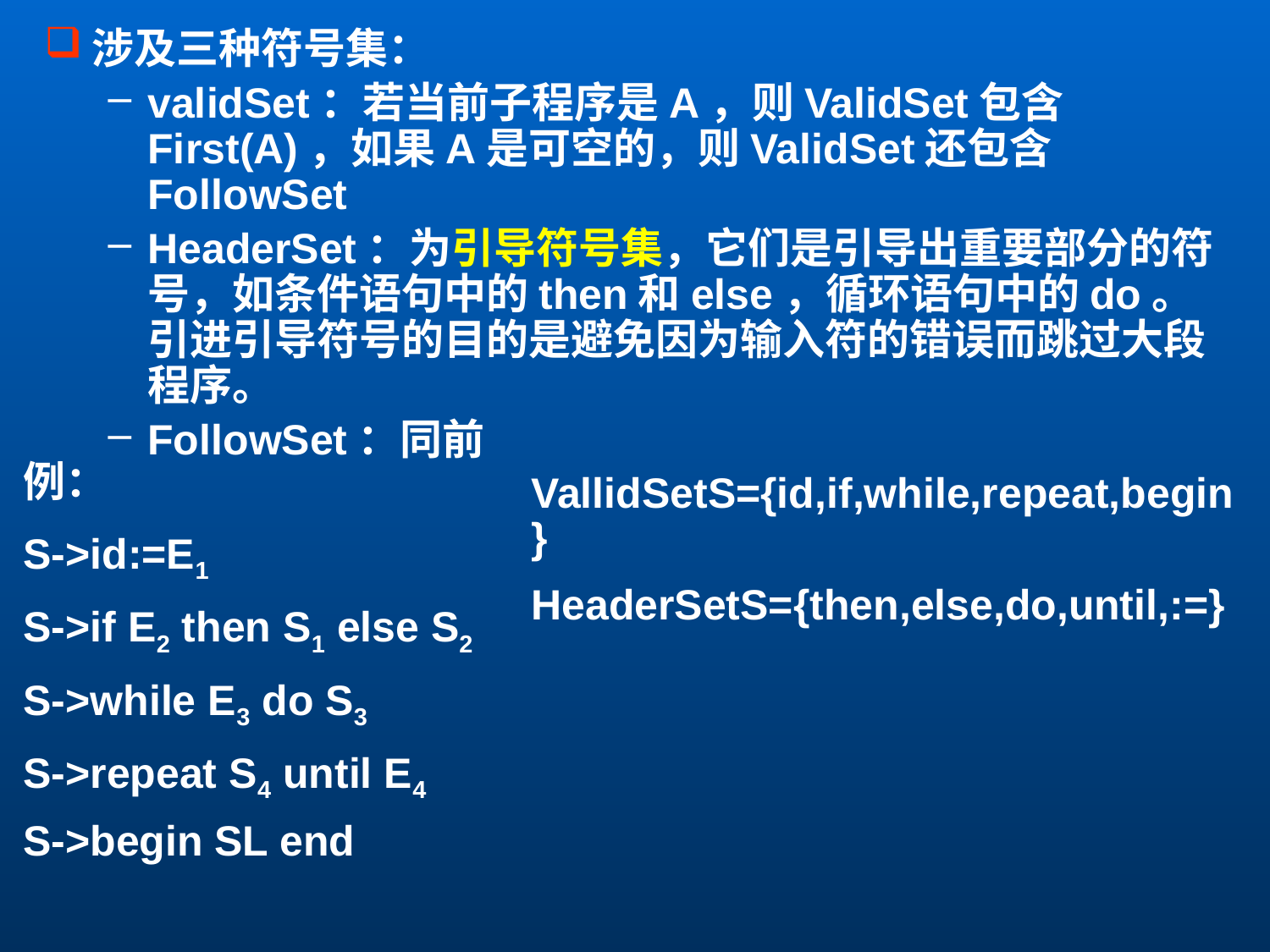

涉及三种符号集：
validSet：若当前子程序是A，则ValidSet包含First(A)，如果A是可空的，则ValidSet还包含FollowSet
HeaderSet：为引导符号集，它们是引导出重要部分的符号，如条件语句中的then和else，循环语句中的do。引进引导符号的目的是避免因为输入符的错误而跳过大段程序。
FollowSet：同前
例：
S->id:=E1
S->if E2 then S1 else S2
S->while E3 do S3
S->repeat S4 until E4
S->begin SL end
VallidSetS={id,if,while,repeat,begin}
HeaderSetS={then,else,do,until,:=}